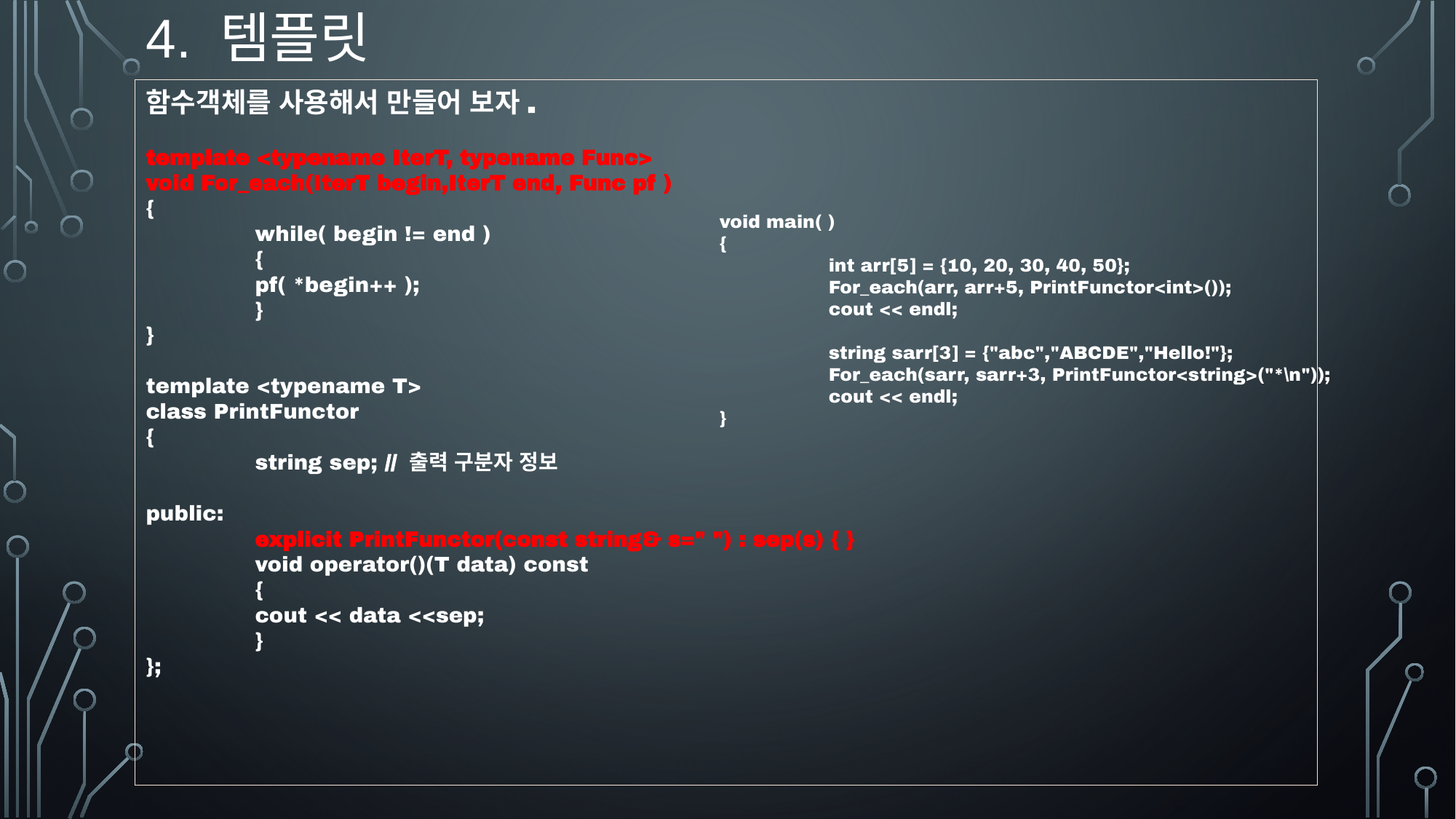

# 4. 템플릿
함수객체를 사용해서 만들어 보자.

template <typename IterT, typename Func>
void For_each(IterT begin,IterT end, Func pf )
{
	while( begin != end )
    	{
        	pf( *begin++ );
    	}
}

template <typename T>
class PrintFunctor
{
	string sep; // 출력 구분자 정보

public:
    	explicit PrintFunctor(const string& s=" ") : sep(s) { }
    	void operator()(T data) const
    	{
        	cout << data <<sep;
    	}
};

void main( )
{
	int arr[5] = {10, 20, 30, 40, 50};
    	For_each(arr, arr+5, PrintFunctor<int>());
    	cout << endl;

    	string sarr[3] = {"abc","ABCDE","Hello!"};
    	For_each(sarr, sarr+3, PrintFunctor<string>("*\n"));
    	cout << endl;
}